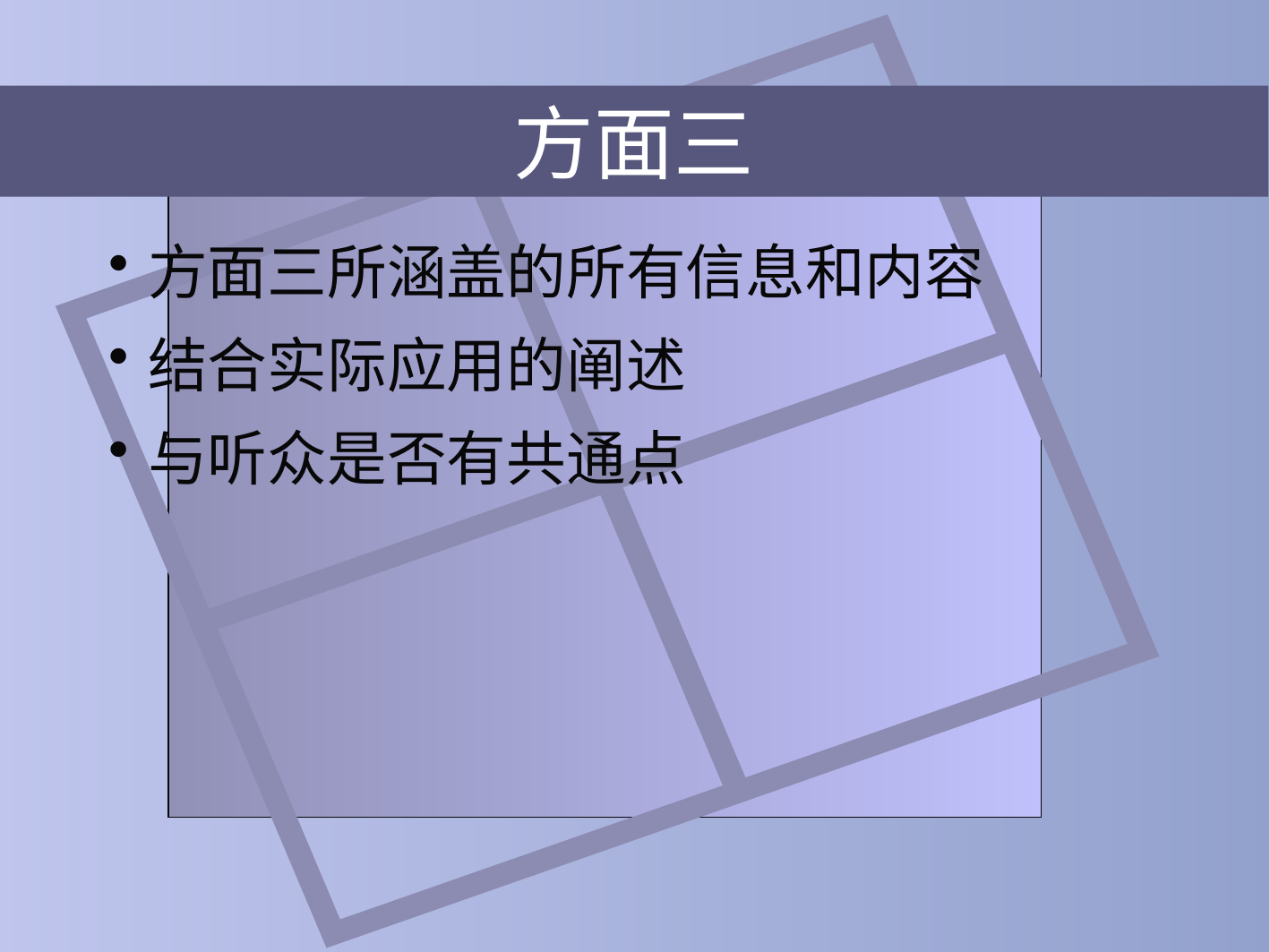

# 方面三
方面三所涵盖的所有信息和内容
结合实际应用的阐述
与听众是否有共通点